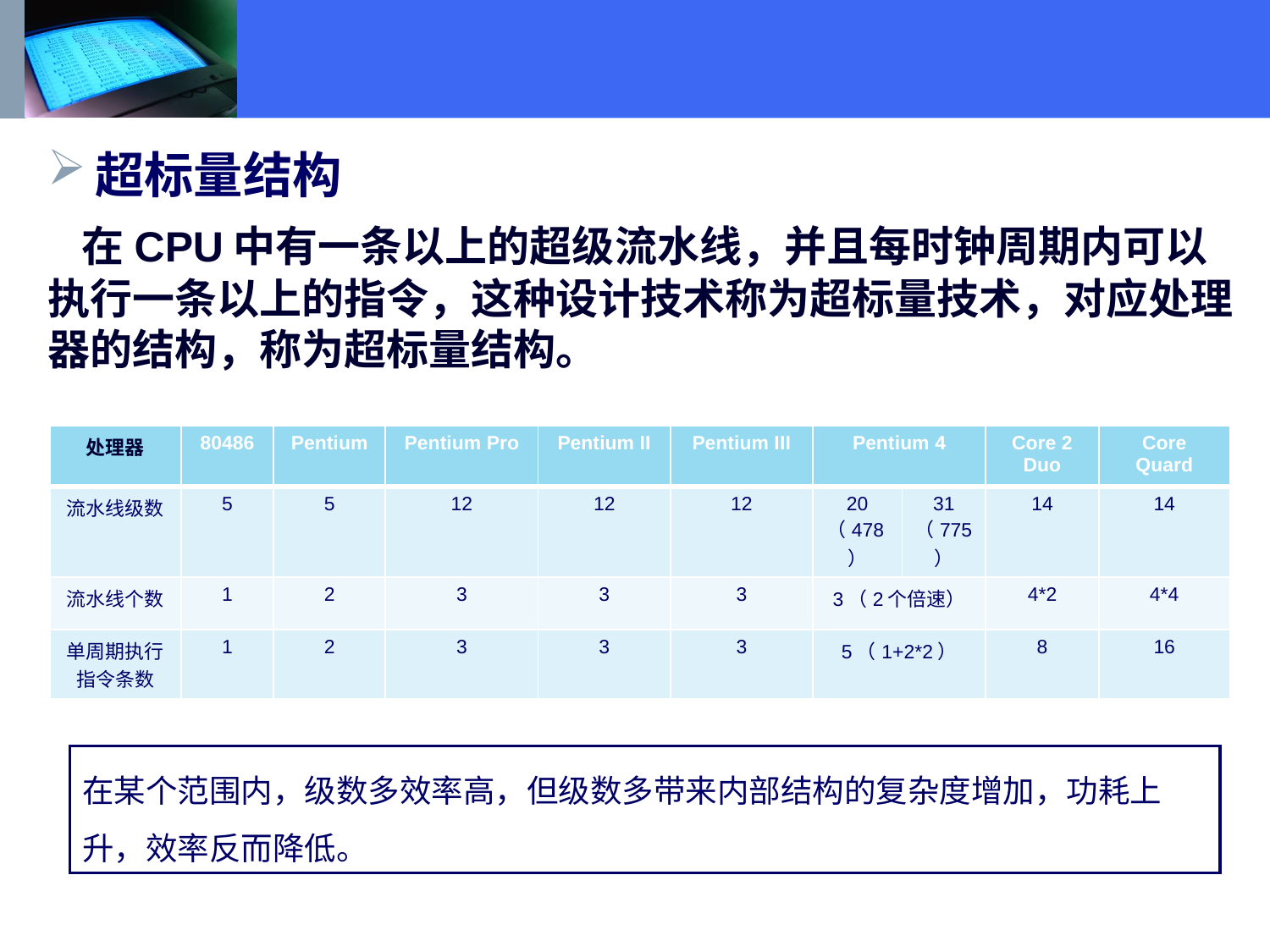

超标量结构
  在CPU中有一条以上的超级流水线，并且每时钟周期内可以执行一条以上的指令，这种设计技术称为超标量技术，对应处理器的结构，称为超标量结构。
| 处理器 | 80486 | Pentium | Pentium Pro | Pentium II | Pentium III | Pentium 4 |  | Core 2 Duo | Core Quard |
| --- | --- | --- | --- | --- | --- | --- | --- | --- | --- |
| 流水线级数 | 5 | 5 | 12 | 12 | 12 | 20 （478） | 31 （775） | 14 | 14 |
| 流水线个数 | 1 | 2 | 3 | 3 | 3 | 3（2个倍速） |  | 4\*2 | 4\*4 |
| 单周期执行指令条数 | 1 | 2 | 3 | 3 | 3 | 5（1+2\*2） |  | 8 | 16 |
在某个范围内，级数多效率高，但级数多带来内部结构的复杂度增加，功耗上升，效率反而降低。